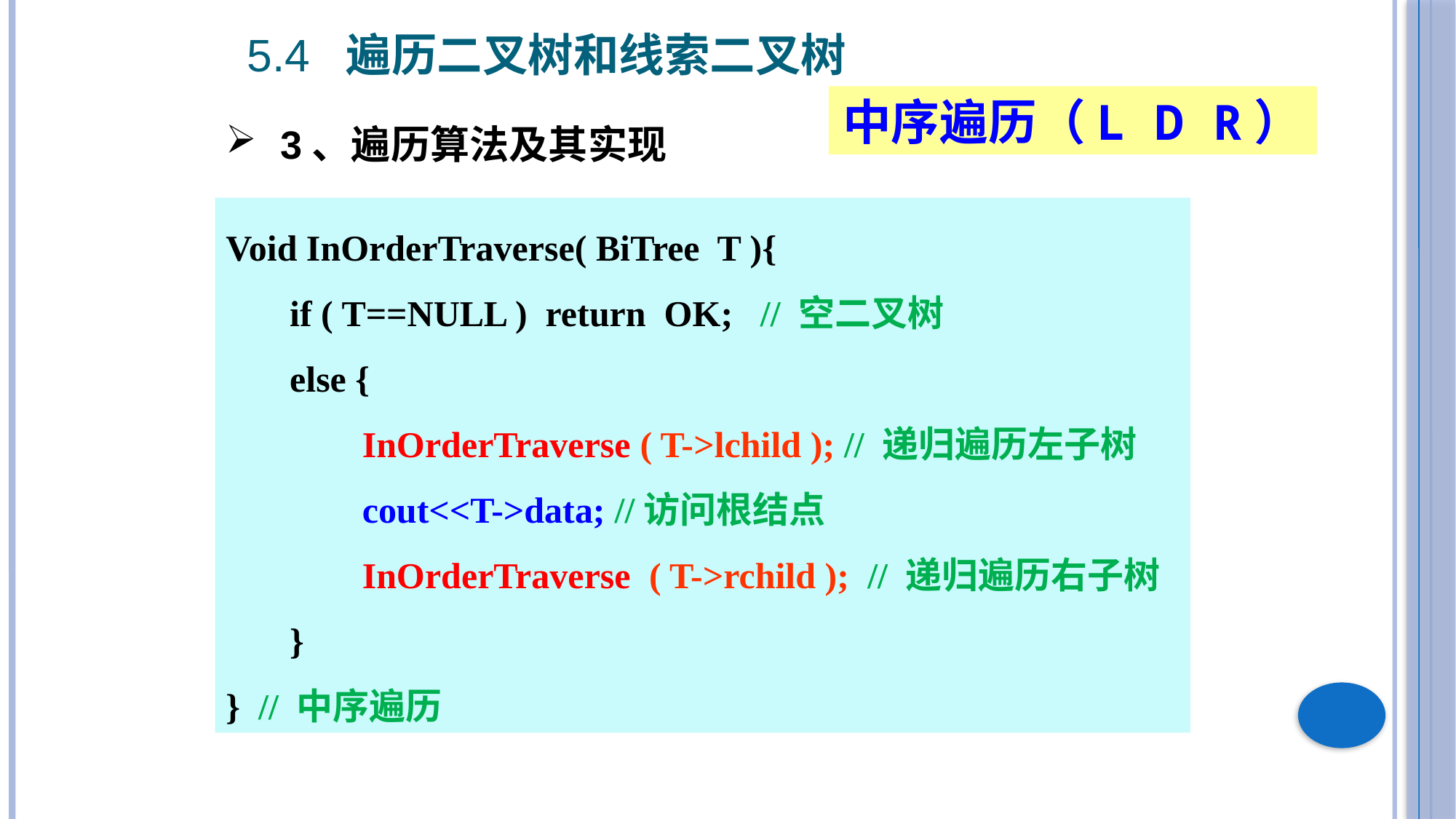

5.4  遍历二叉树和线索二叉树
中序遍历（L D R）
3、遍历算法及其实现
Void InOrderTraverse( BiTree  T ){
       if ( T==NULL )  return  OK;   // 空二叉树
       else {
               InOrderTraverse ( T->lchild ); // 递归遍历左子树
               cout<<T->data; //访问根结点
               InOrderTraverse  ( T->rchild );  // 递归遍历右子树
       }
}  // 中序遍历